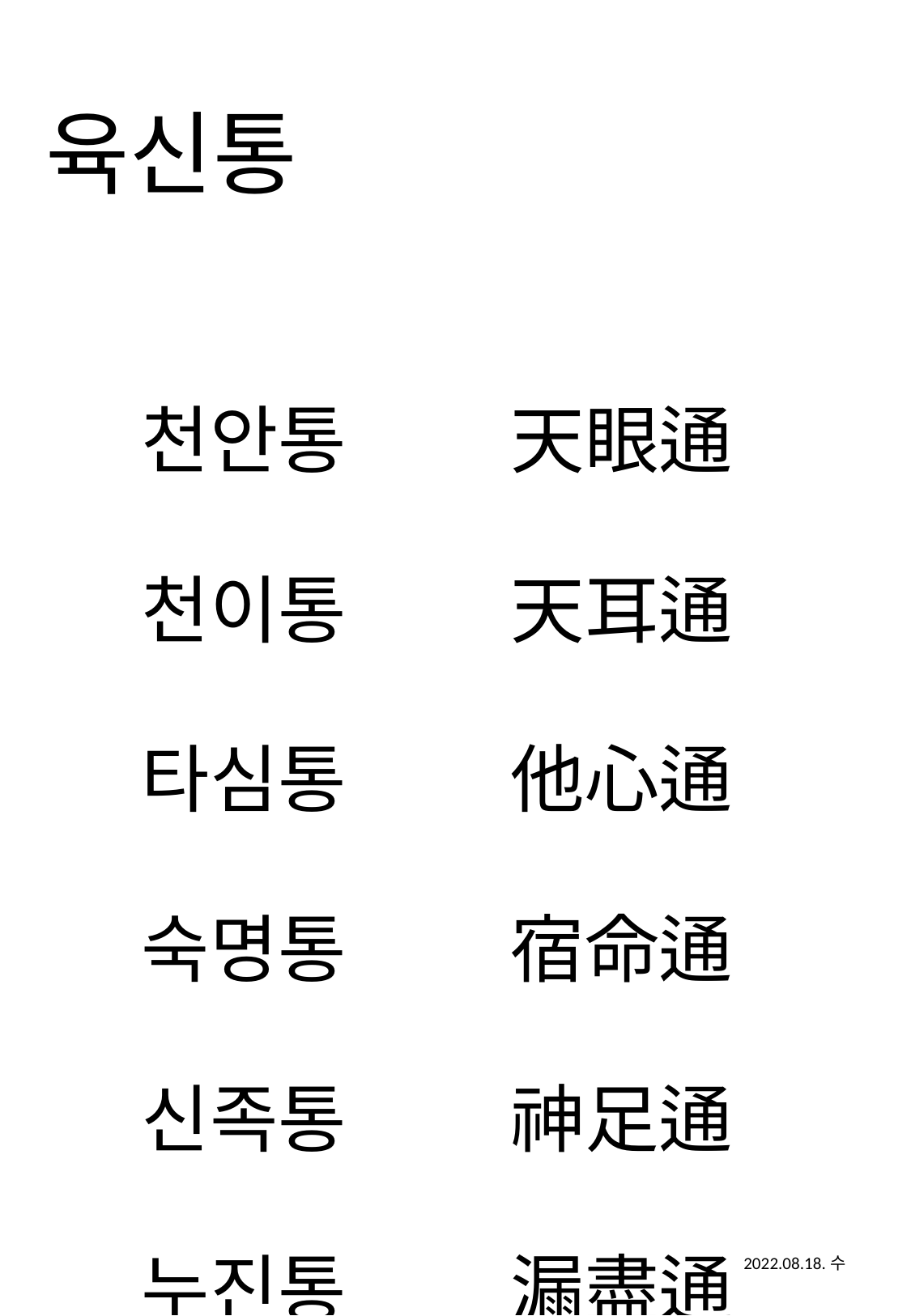

# 육신통
| 천안통 | 天眼通 |
| --- | --- |
| 천이통 | 天耳通 |
| 타심통 | 他心通 |
| 숙명통 | 宿命通 |
| 신족통 | 神足通 |
| 누진통 | 漏盡通 |
2022.08.18.수